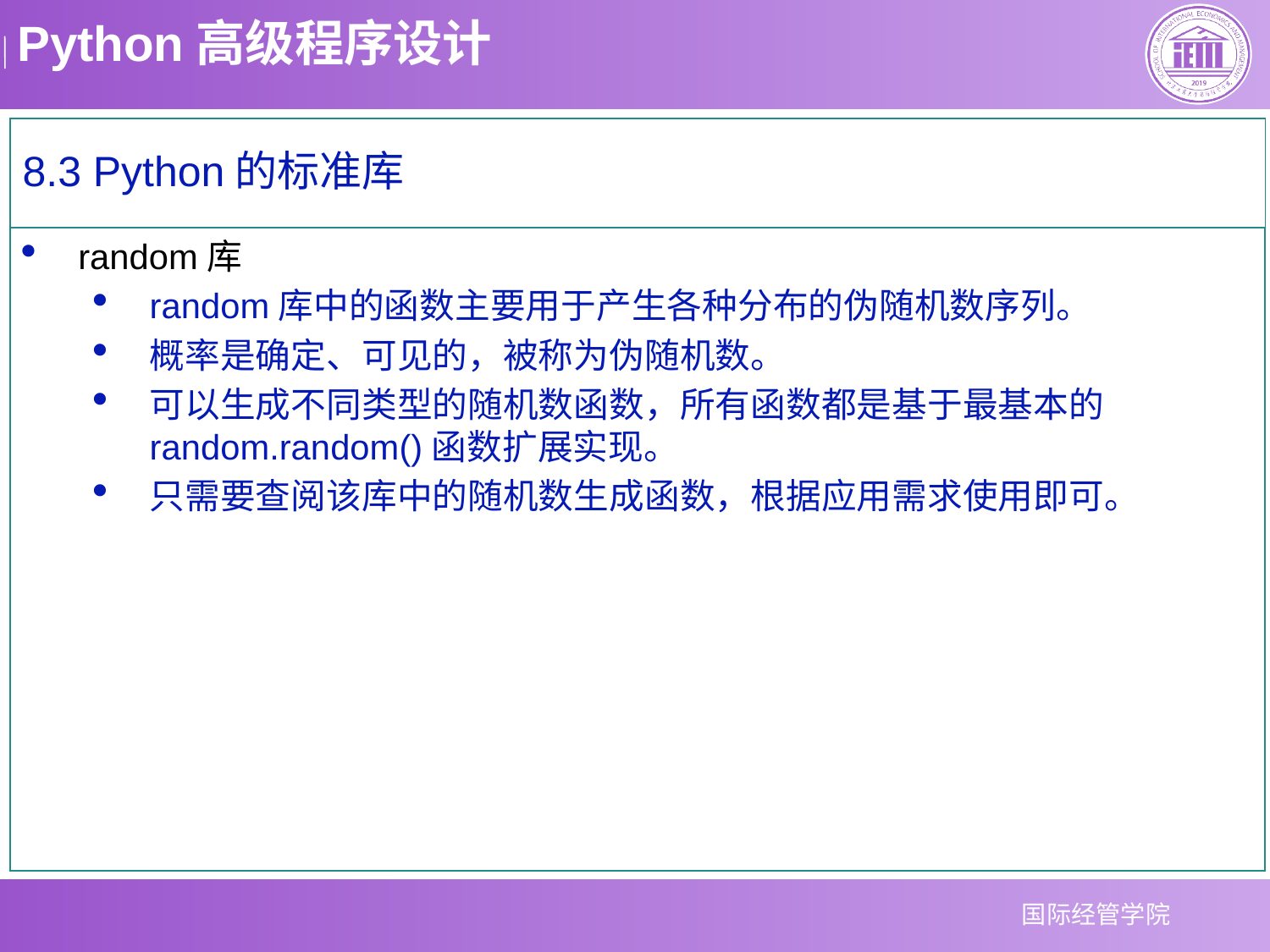

8.3 Python的标准库
random库
random库中的函数主要用于产生各种分布的伪随机数序列。
概率是确定、可见的，被称为伪随机数。
可以生成不同类型的随机数函数，所有函数都是基于最基本的 random.random()函数扩展实现。
只需要查阅该库中的随机数生成函数，根据应用需求使用即可。